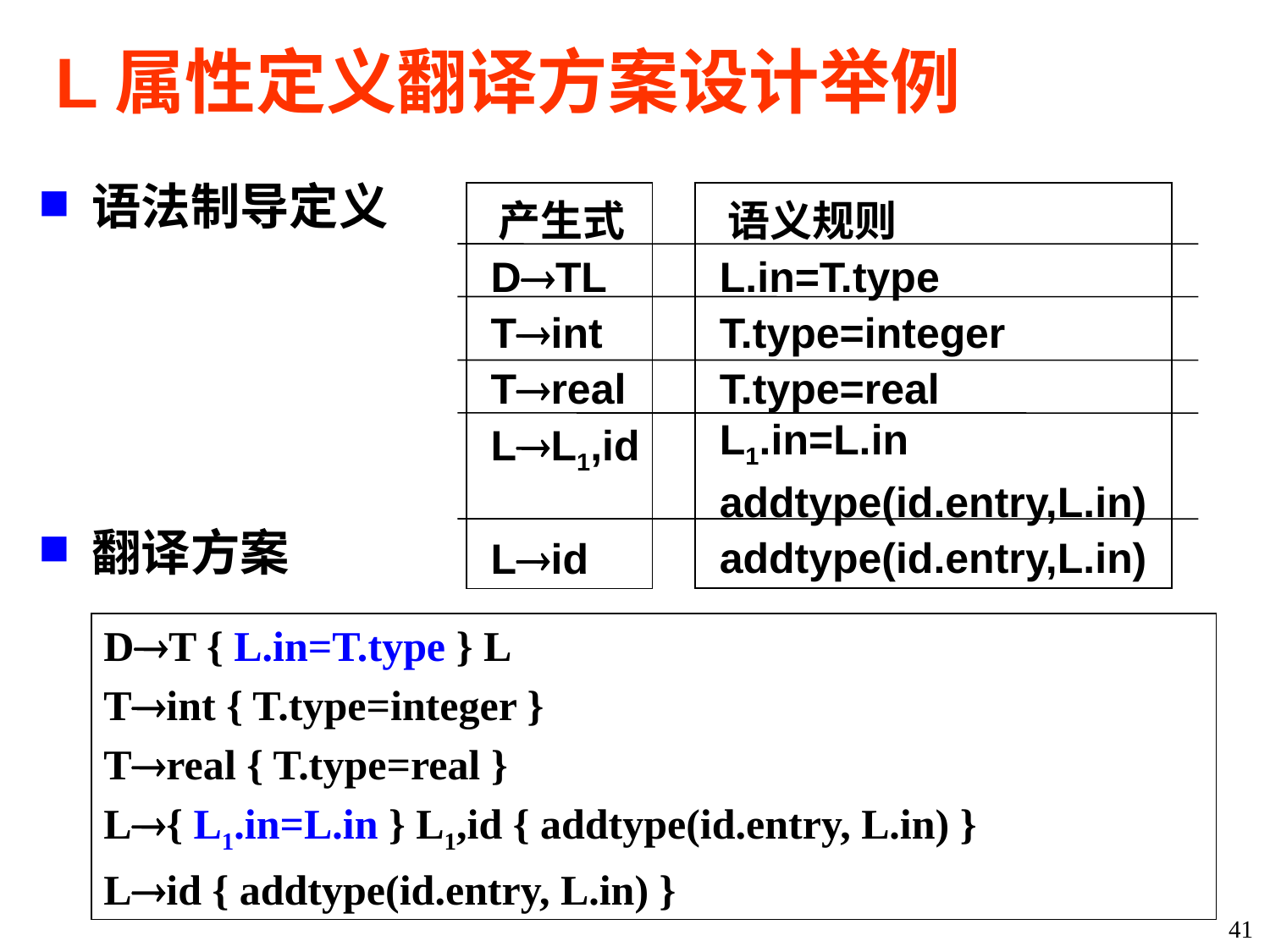

# L属性定义翻译方案设计举例
语法制导定义

翻译方案
 产生式
 D→TL
 T→int
 T→real
 L→L1,id

 L→id
 语义规则
 L.in=T.type
 T.type=integer
 T.type=real
 L1.in=L.in
 addtype(id.entry,L.in)
 addtype(id.entry,L.in)

D→T { L.in=T.type } L
T→int { T.type=integer }
T→real { T.type=real }
L→{ L1.in=L.in } L1,id { addtype(id.entry, L.in) }
L→id { addtype(id.entry, L.in) }
41